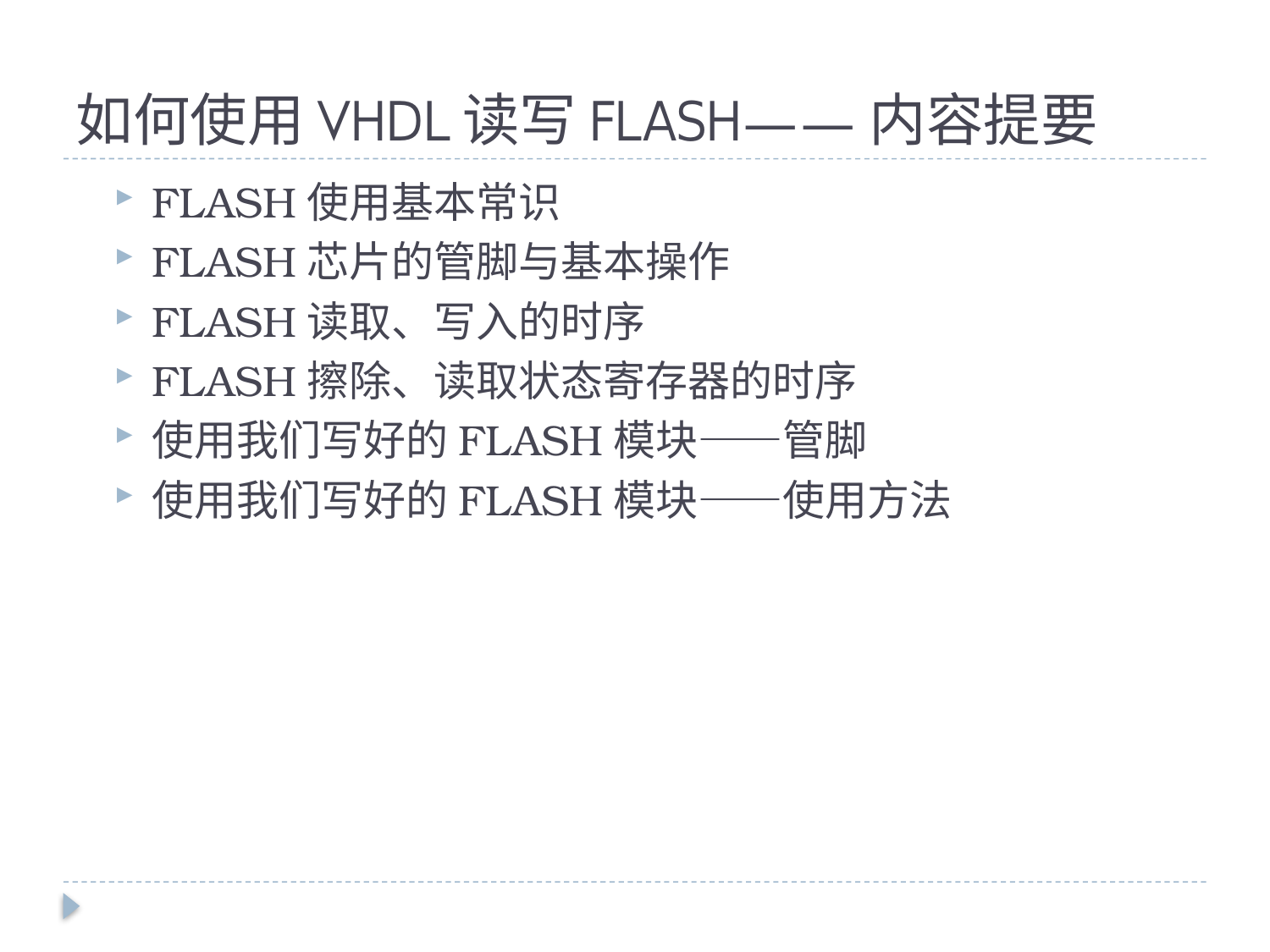

# 如何使用VHDL读写FLASH——内容提要
FLASH使用基本常识
FLASH芯片的管脚与基本操作
FLASH读取、写入的时序
FLASH擦除、读取状态寄存器的时序
使用我们写好的FLASH模块——管脚
使用我们写好的FLASH模块——使用方法